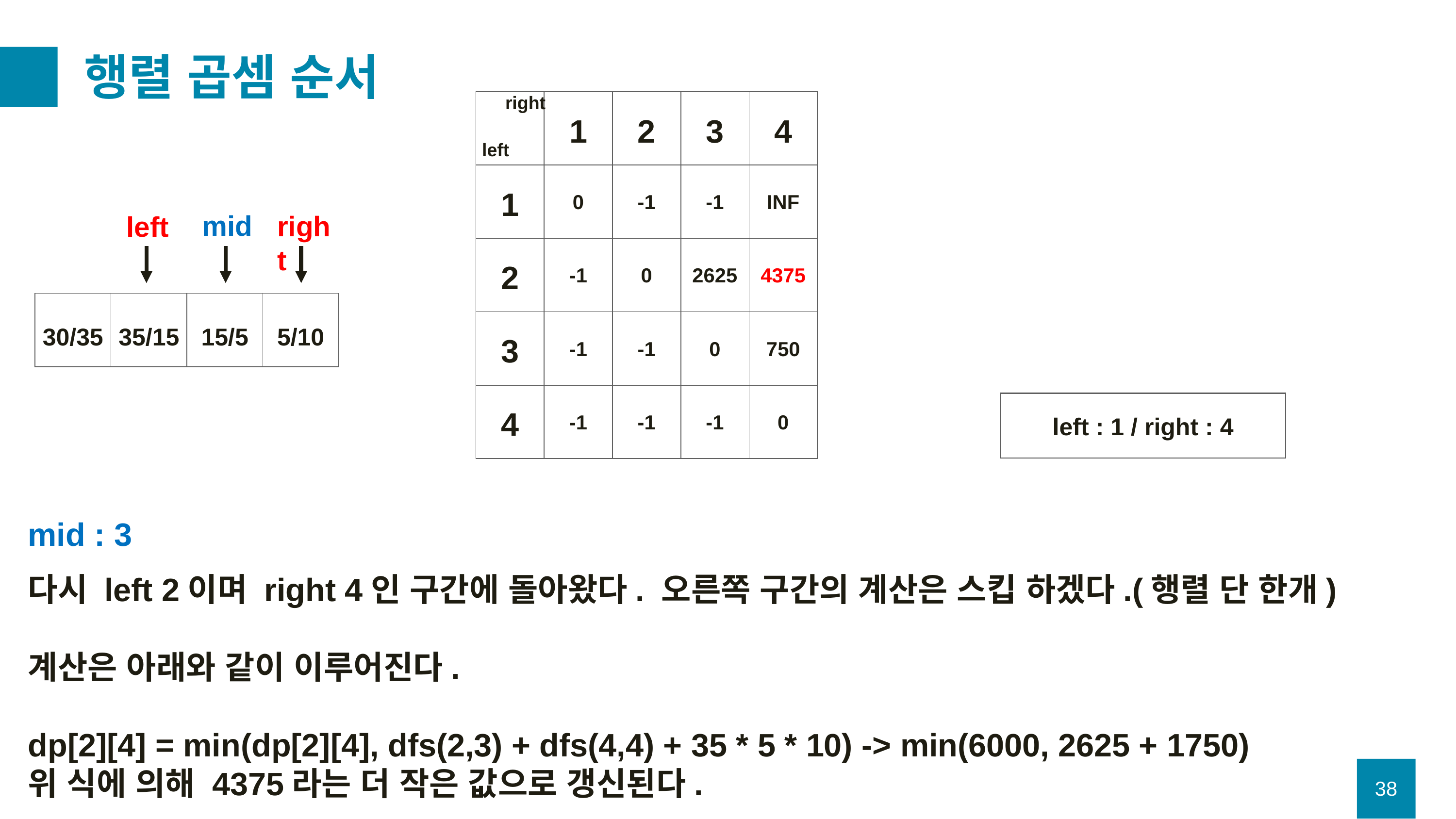

# 행렬 곱셈 순서
right
|  | 1 | 2 | 3 | 4 |
| --- | --- | --- | --- | --- |
| 1 | 0 | -1 | -1 | INF |
| 2 | -1 | 0 | 2625 | 4375 |
| 3 | -1 | -1 | 0 | 750 |
| 4 | -1 | -1 | -1 | 0 |
left
mid
right
left
| 30/35 | 35/15 | 15/5 | 5/10 |
| --- | --- | --- | --- |
left : 1 / right : 4
mid : 3
다시 left 2이며 right 4인 구간에 돌아왔다. 오른쪽 구간의 계산은 스킵 하겠다.(행렬 단 한개)

계산은 아래와 같이 이루어진다.

dp[2][4] = min(dp[2][4], dfs(2,3) + dfs(4,4) + 35 * 5 * 10) -> min(6000, 2625 + 1750)
위 식에 의해 4375라는 더 작은 값으로 갱신된다.
38